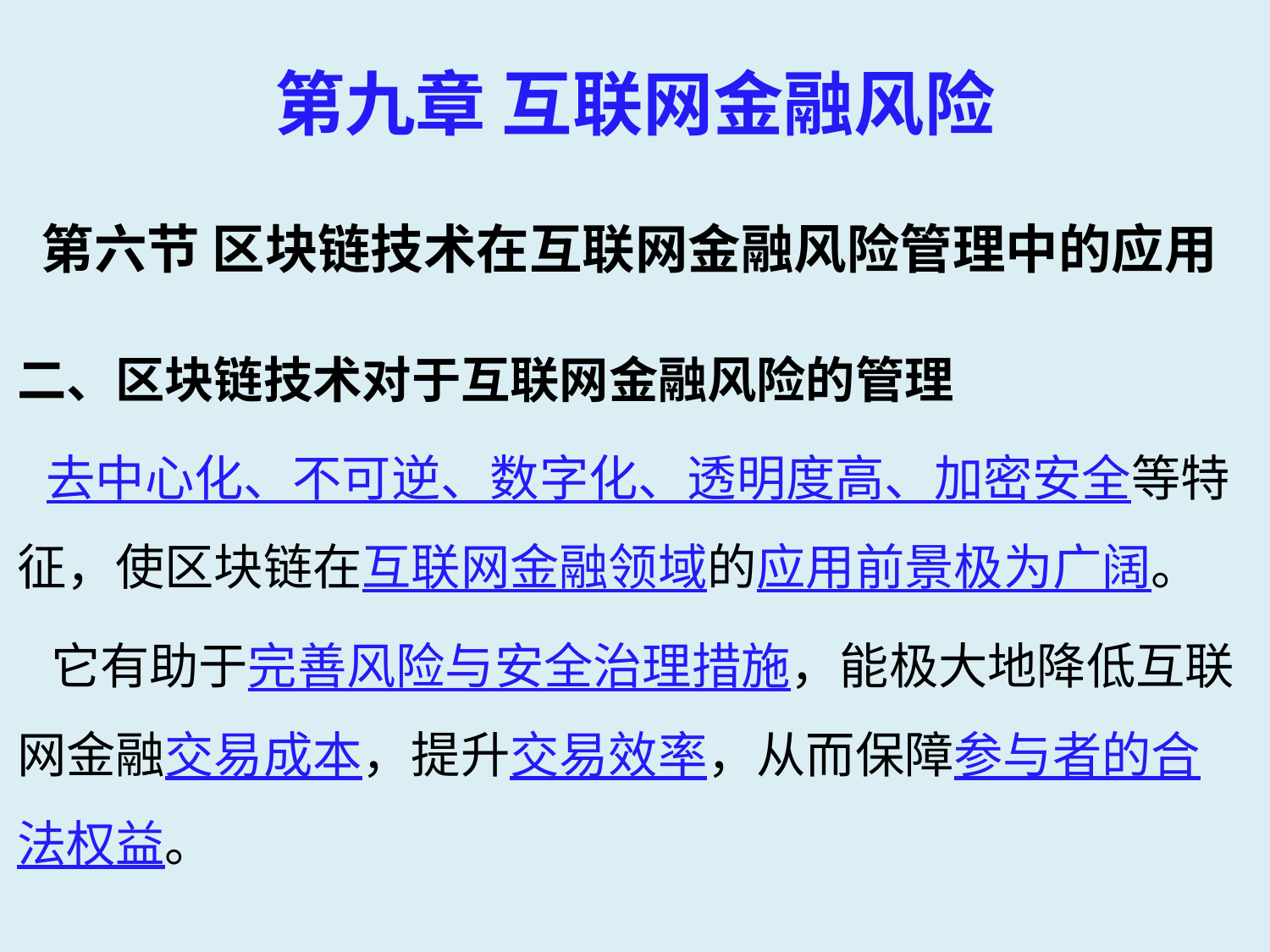

# 第九章 互联网金融风险
第六节 区块链技术在互联网金融风险管理中的应用
二、区块链技术对于互联网金融风险的管理
  去中心化、不可逆、数字化、透明度高、加密安全等特征，使区块链在互联网金融领域的应用前景极为广阔。
  它有助于完善风险与安全治理措施，能极大地降低互联网金融交易成本，提升交易效率，从而保障参与者的合法权益。
50